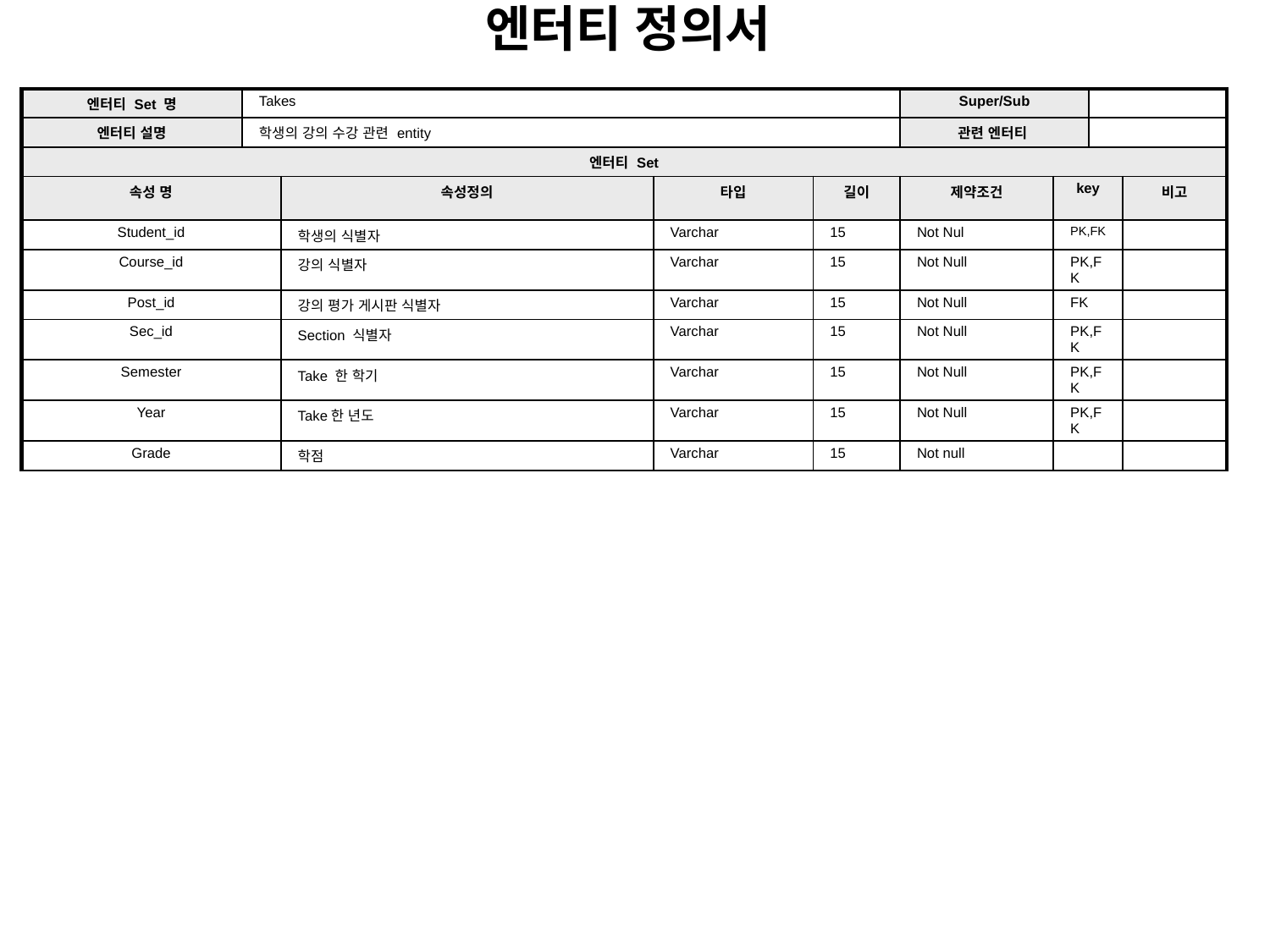

엔터티 정의서
| 엔터티 Set 명 | Takes |  |  |  | Super/Sub |  |  |  |
| --- | --- | --- | --- | --- | --- | --- | --- | --- |
| 엔터티 설명 | 학생의 강의 수강 관련 entity |  |  |  | 관련 엔터티 |  |  |  |
| 엔터티 Set |  |  |  |  |  |  |  |  |
| 속성 명 |  | 속성정의 | 타입 | 길이 | 제약조건 | key |  | 비고 |
| Student\_id |  | 학생의 식별자 | Varchar | 15 | Not Nul | PK,FK |  |  |
| Course\_id |  | 강의 식별자 | Varchar | 15 | Not Null | PK,FK |  |  |
| Post\_id |  | 강의 평가 게시판 식별자 | Varchar | 15 | Not Null | FK |  |  |
| Sec\_id |  | Section 식별자 | Varchar | 15 | Not Null | PK,FK |  |  |
| Semester |  | Take 한 학기 | Varchar | 15 | Not Null | PK,FK |  |  |
| Year |  | Take한 년도 | Varchar | 15 | Not Null | PK,FK |  |  |
| Grade |  | 학점 | Varchar | 15 | Not null |  |  |  |